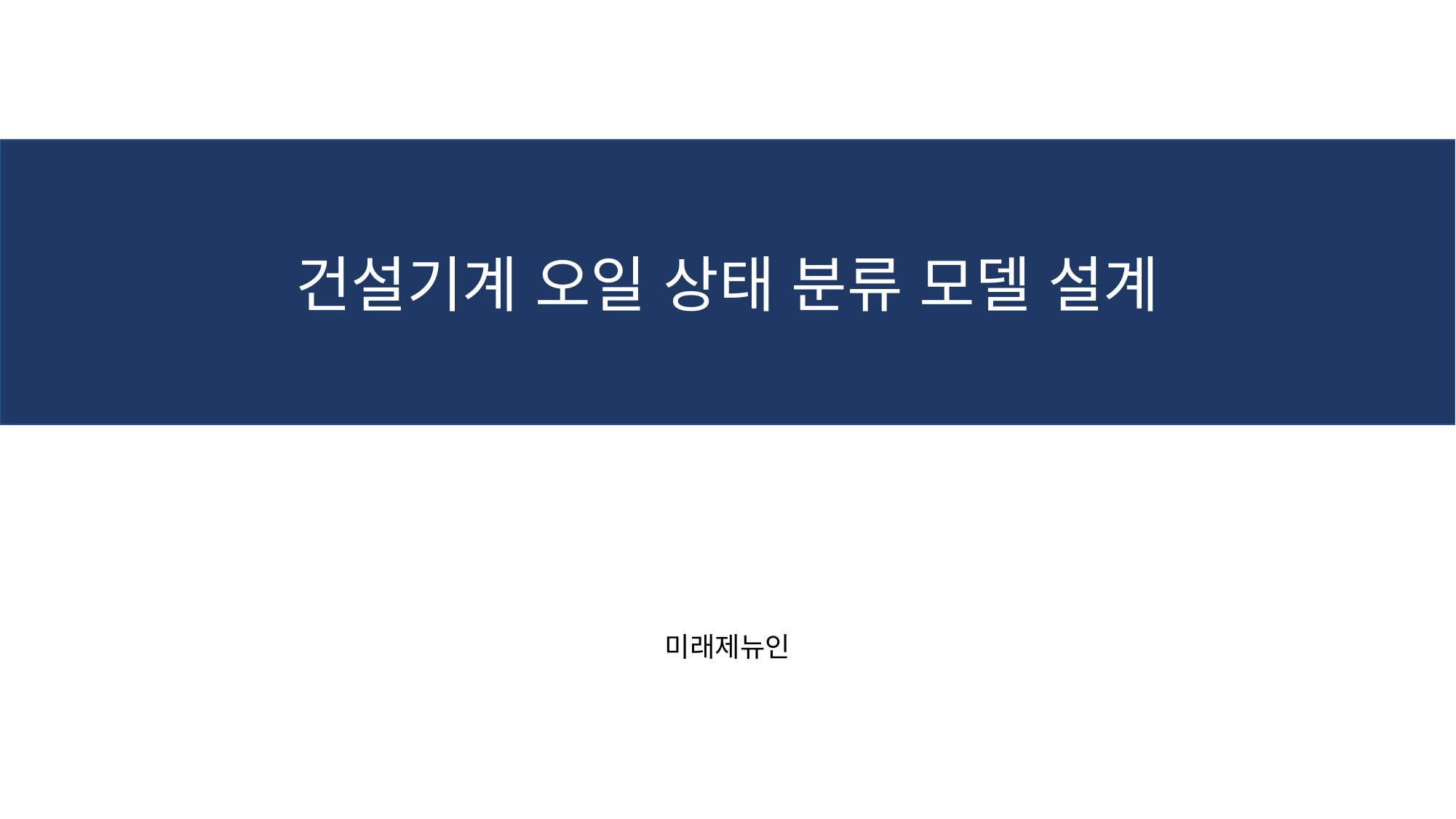

건설기계 오일 상태 분류 모델 설계
미래제뉴인